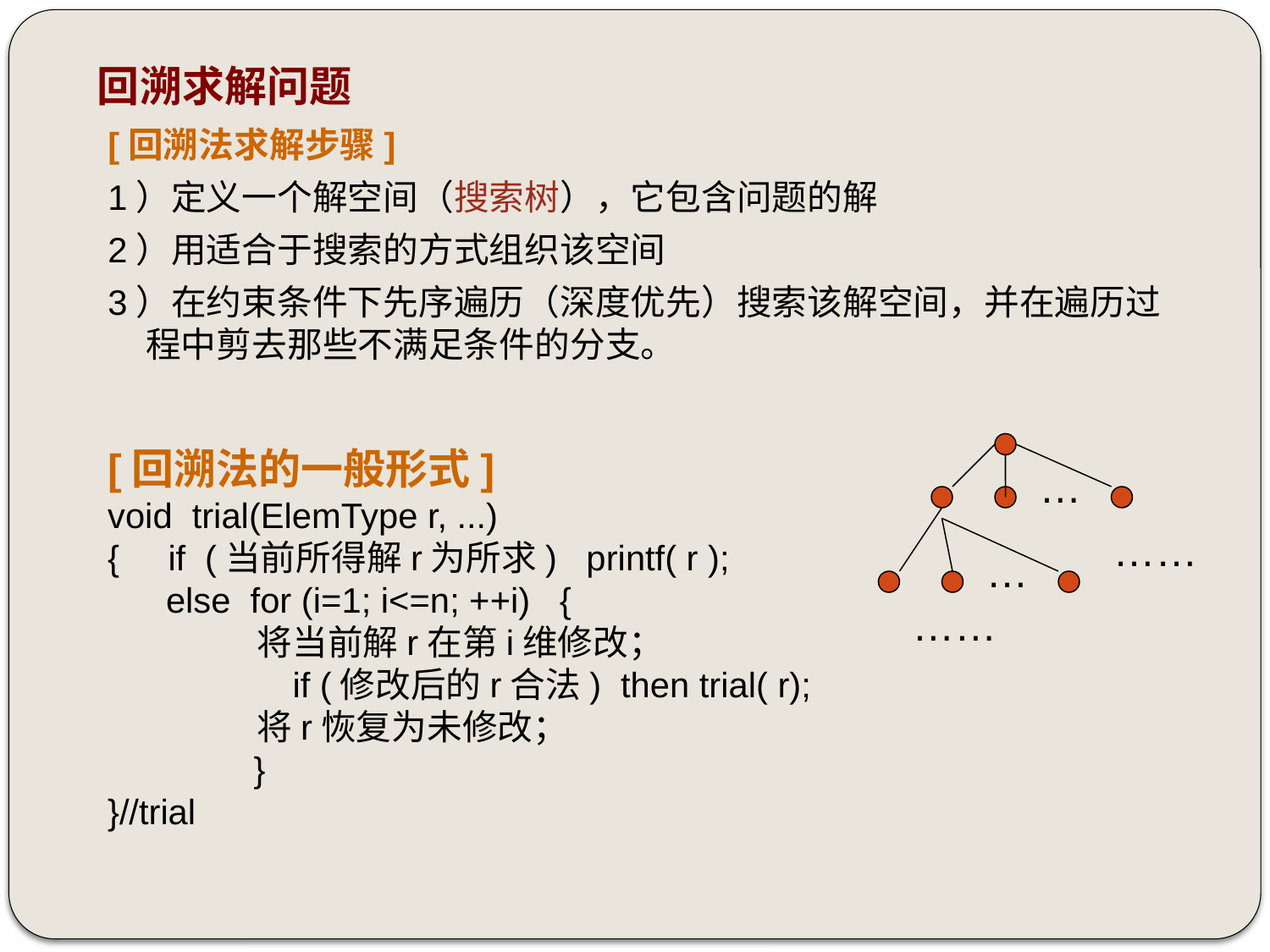

# 回溯求解问题
[回溯法求解步骤]
1）定义一个解空间（搜索树），它包含问题的解
2）用适合于搜索的方式组织该空间
3）在约束条件下先序遍历（深度优先）搜索该解空间，并在遍历过程中剪去那些不满足条件的分支。

[回溯法的一般形式]
void  trial(ElemType r, ...)
{     if  (当前所得解r为所求)   printf( r );
      else  for (i=1; i<=n; ++i)   {
                  将当前解r在第i维修改；
                   if (修改后的r合法)  then trial( r);
                  将r恢复为未修改；
               }
}//trial

…

……
…

……